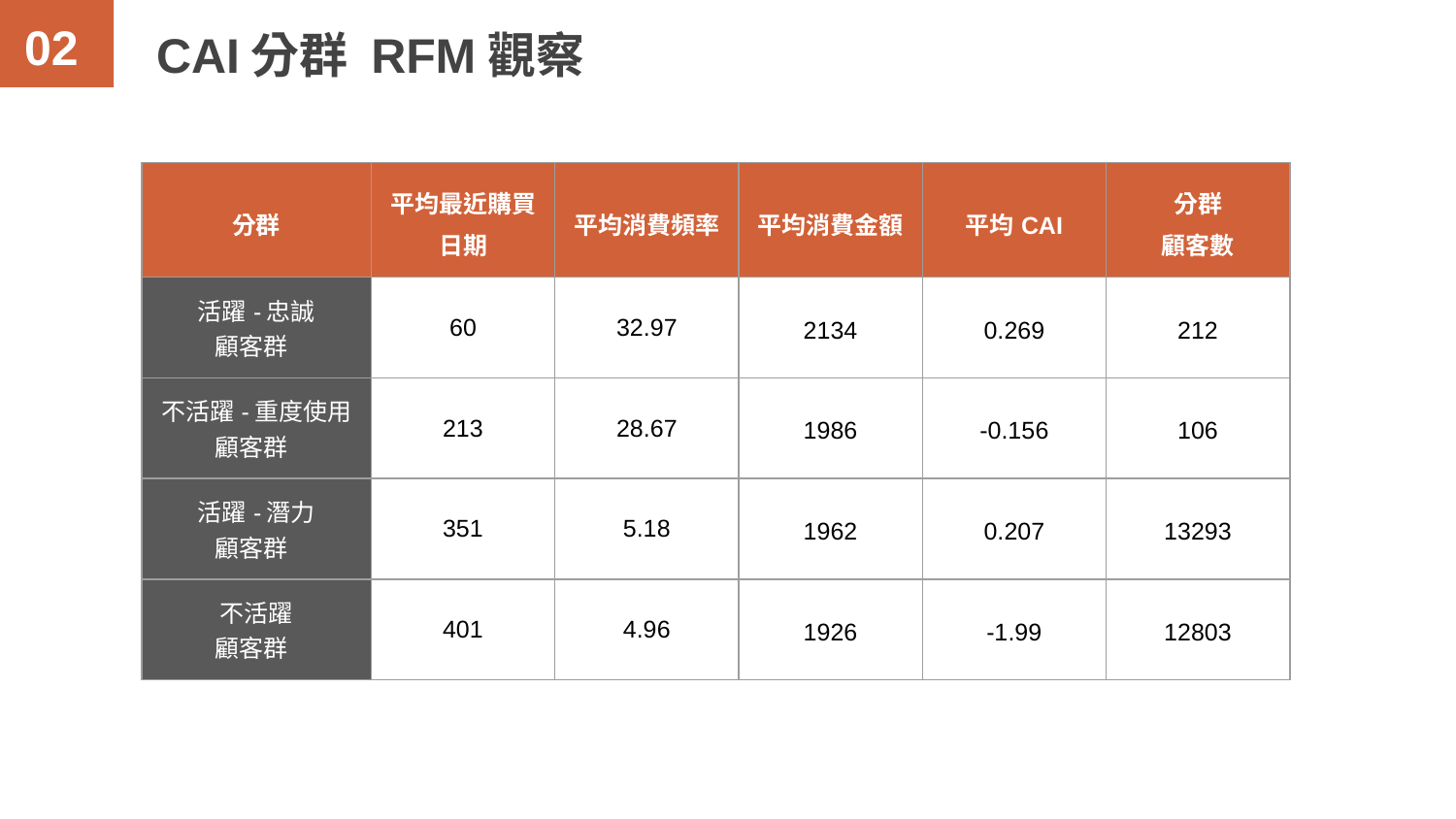

02
# CAI分群 RFM觀察
| 分群 | 平均最近購買日期 | 平均消費頻率 | 平均消費金額 | 平均CAI | 分群 顧客數 |
| --- | --- | --- | --- | --- | --- |
| 活躍-忠誠 顧客群 | 60 | 32.97 | 2134 | 0.269 | 212 |
| 不活躍-重度使用顧客群 | 213 | 28.67 | 1986 | -0.156 | 106 |
| 活躍-潛力 顧客群 | 351 | 5.18 | 1962 | 0.207 | 13293 |
| 不活躍 顧客群 | 401 | 4.96 | 1926 | -1.99 | 12803 |